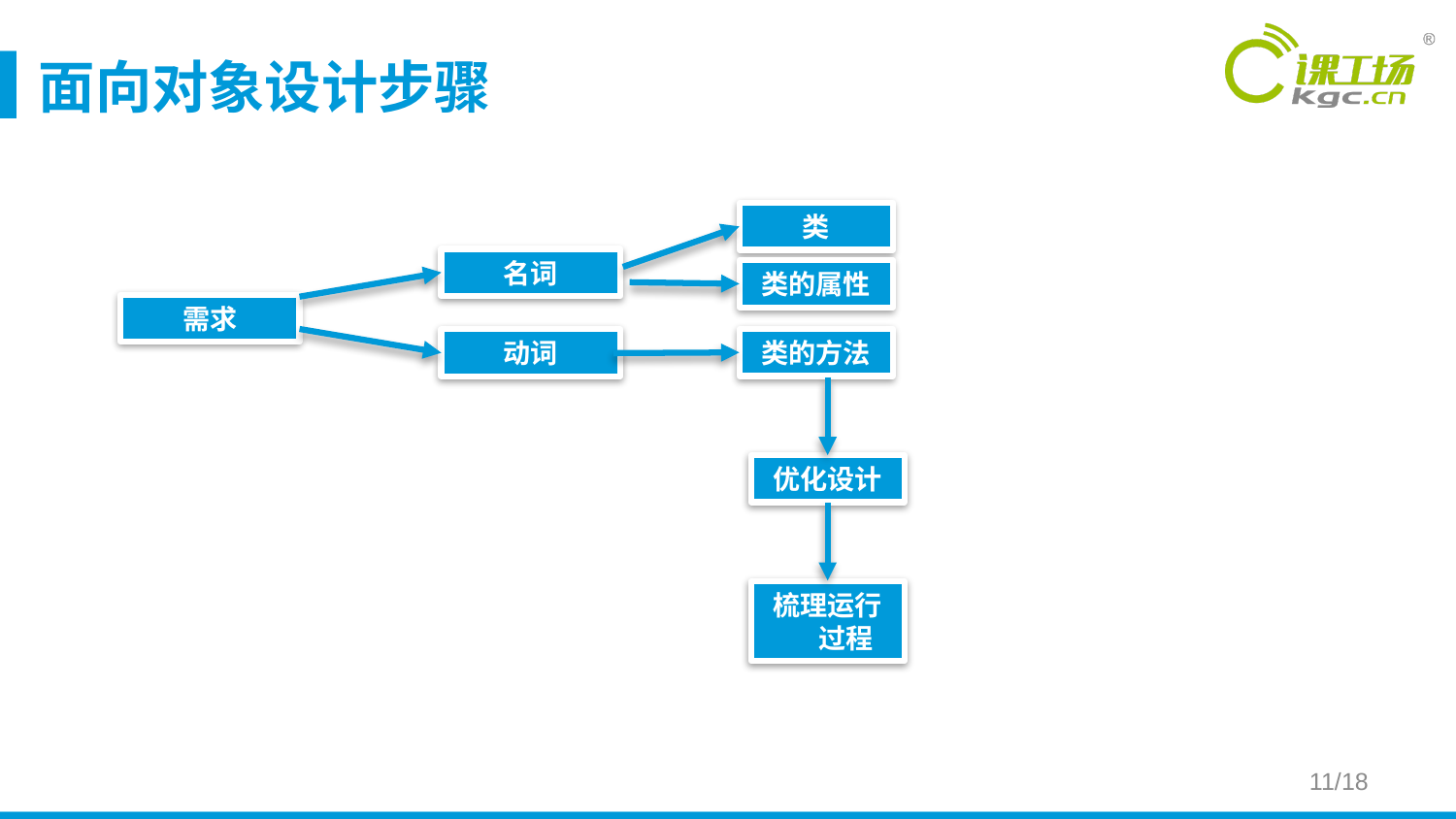

# 面向对象设计步骤
类
名词
类的属性
需求
类的方法
动词
优化设计
梳理运行过程
11/18